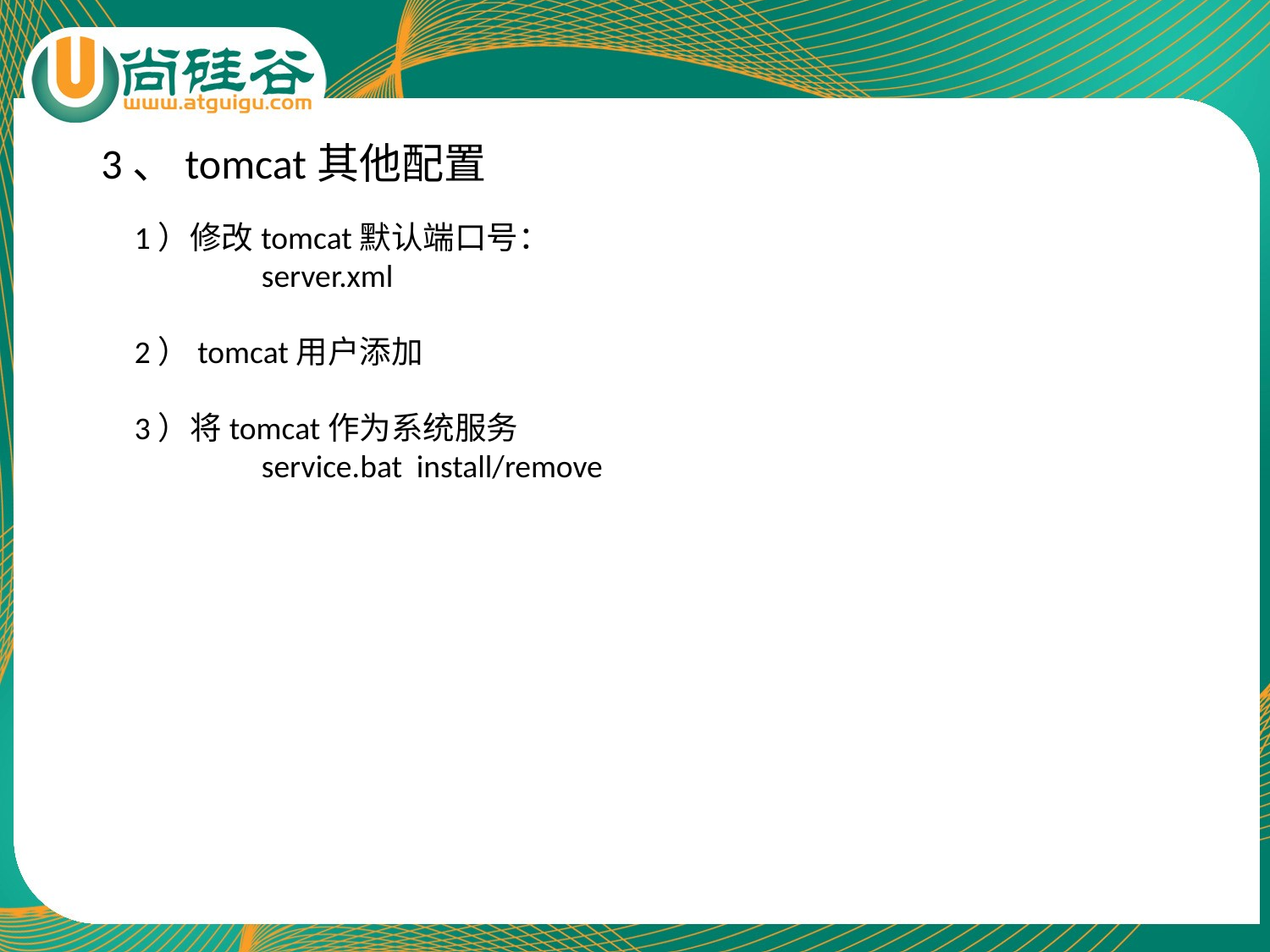

3、tomcat其他配置
1）修改tomcat默认端口号：
	server.xml

2）tomcat用户添加

3）将tomcat作为系统服务
	service.bat  install/remove